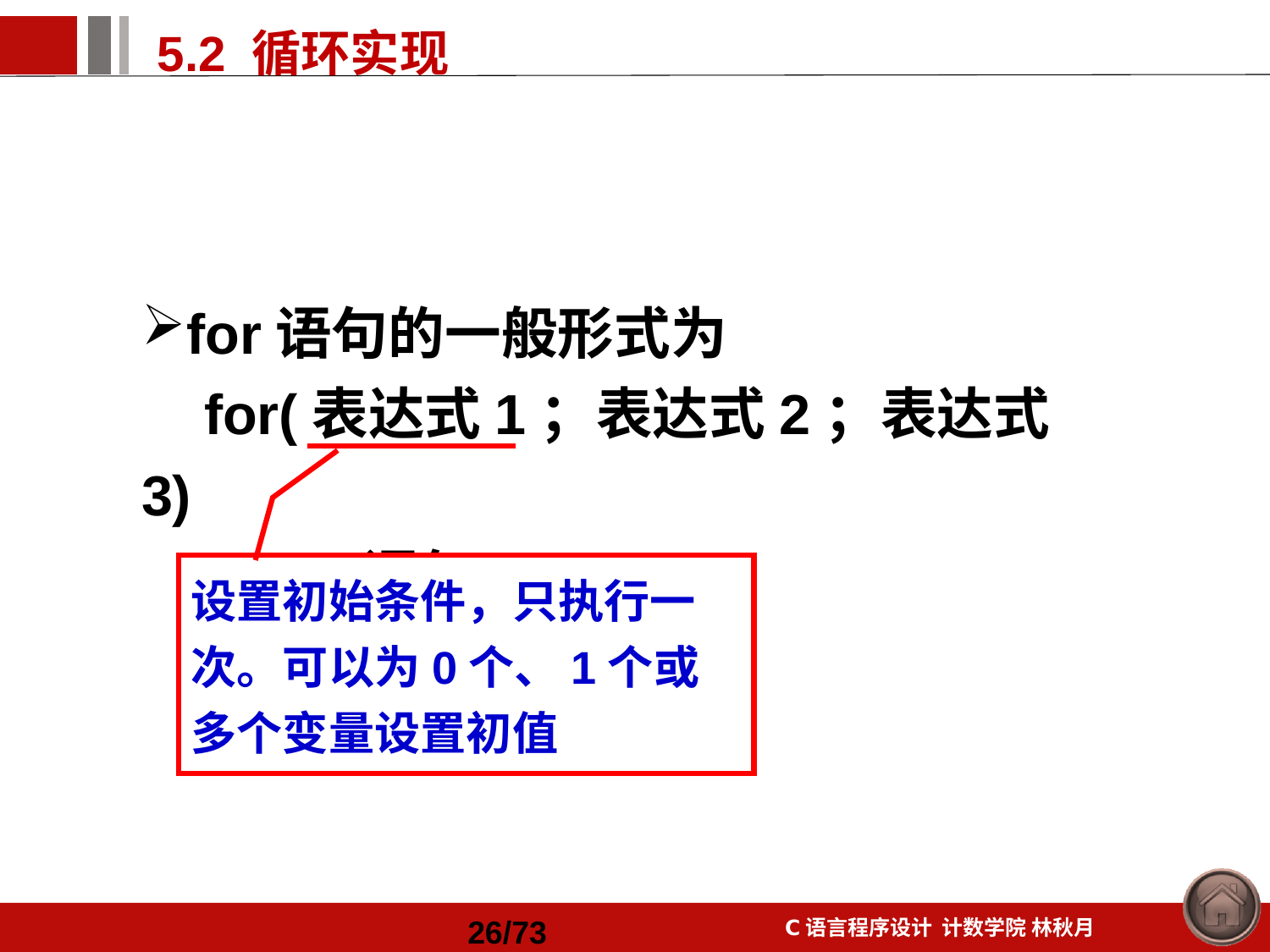

for语句的一般形式为
    for(表达式1；表达式2；表达式3)
                语句
设置初始条件，只执行一次。可以为0个、1个或多个变量设置初值